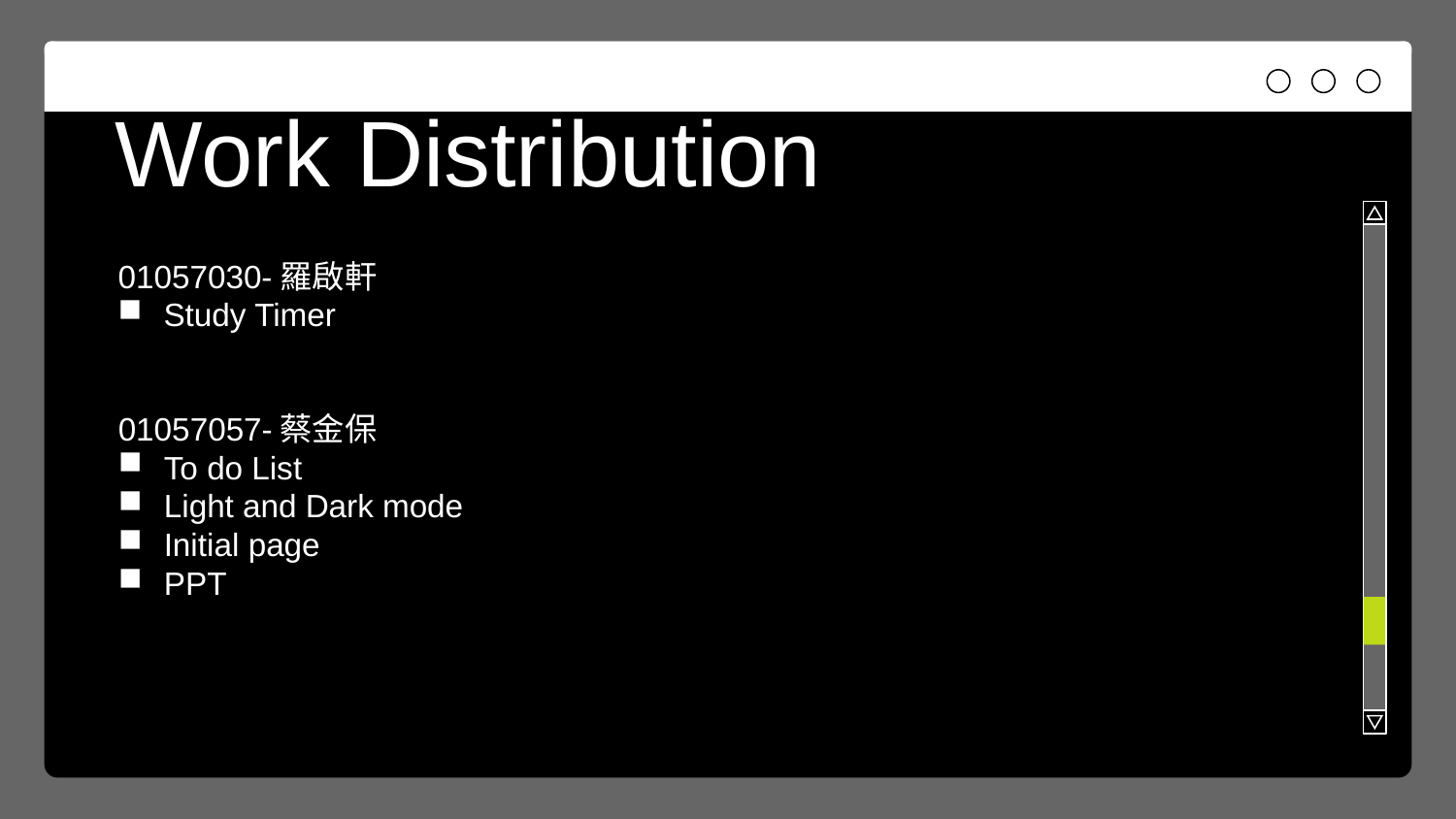

# Work Distribution

01057030-羅啟軒
Study Timer
01057057-蔡金保
To do List
Light and Dark mode
Initial page
PPT